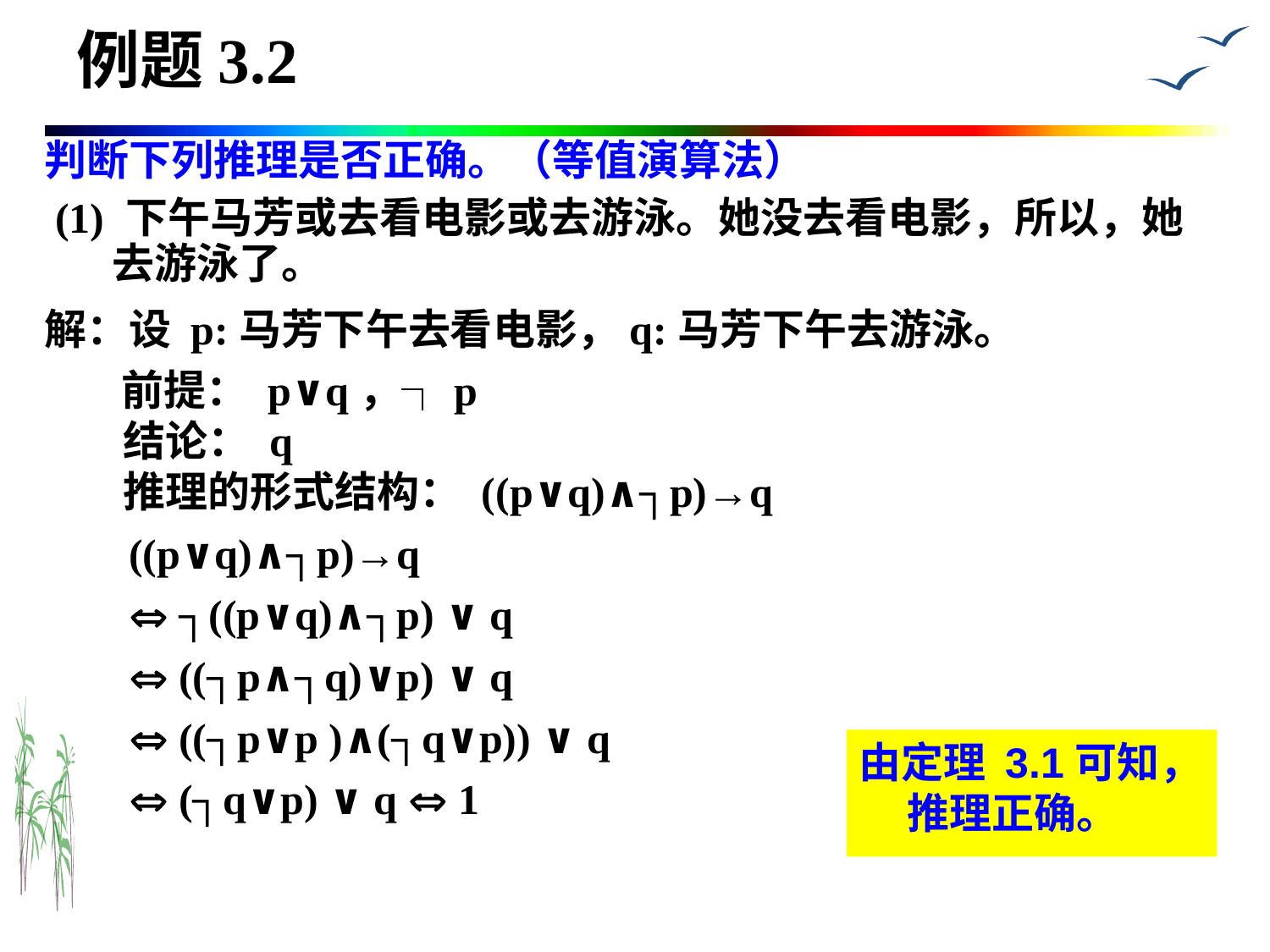

# 例题3.2
判断下列推理是否正确。（等值演算法）
(1) 下午马芳或去看电影或去游泳。她没去看电影，所以，她
 去游泳了。
解：设 p:马芳下午去看电影，q:马芳下午去游泳。
	  前提： p∨q，┐p
  结论： q
  推理的形式结构： ((p∨q)∧┐p)→q
        ((p∨q)∧┐p)→q
        ⇔ ┐((p∨q)∧┐p) ∨ q
        ⇔ ((┐p∧┐q)∨p) ∨ q
        ⇔ ((┐p∨p )∧(┐q∨p)) ∨ q
        ⇔ (┐q∨p) ∨ q ⇔ 1

由定理 3.1可知，推理正确。